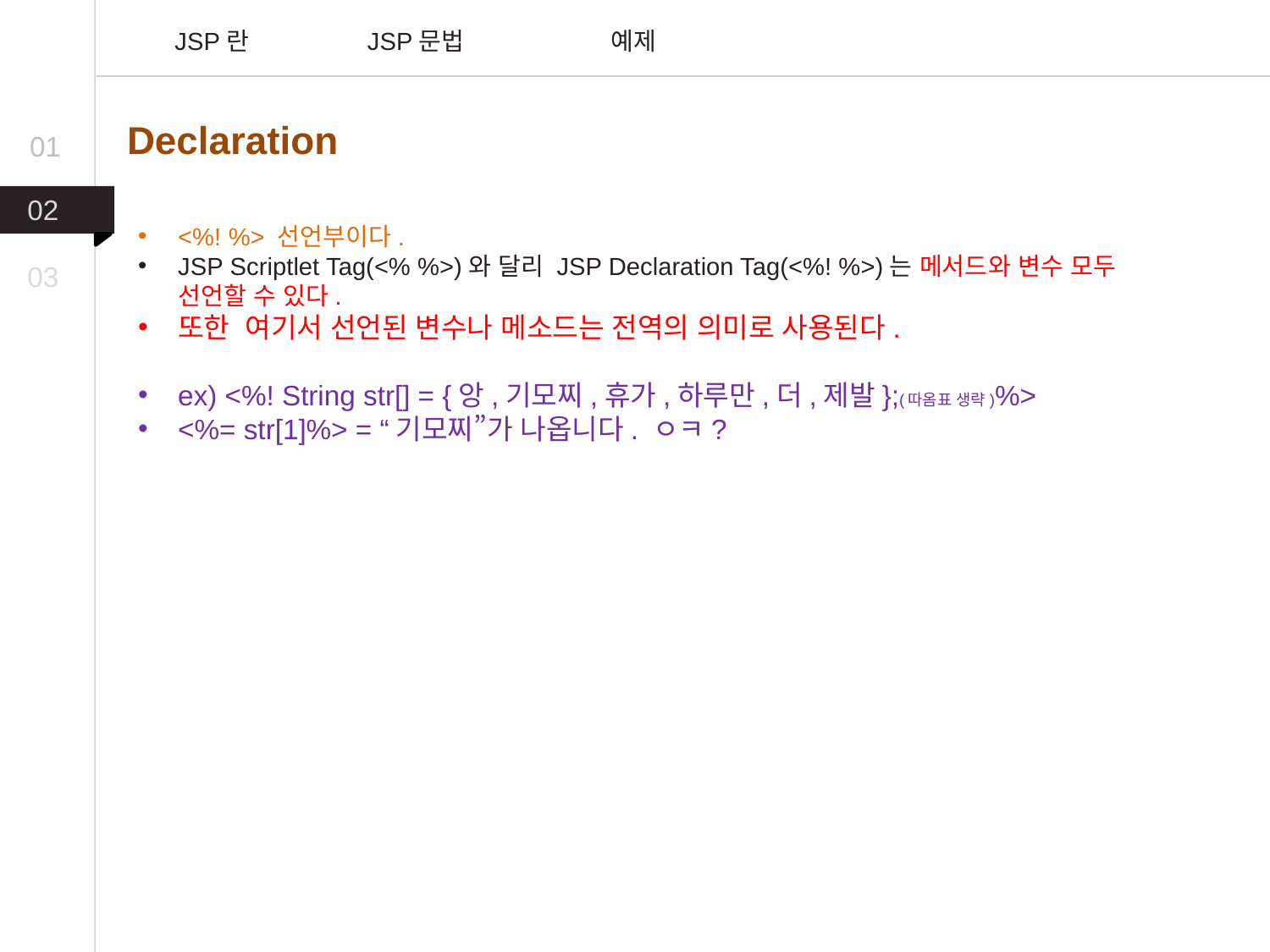

JSP란
JSP문법
예제

Declaration
01

02
<%! %> 선언부이다.
JSP Scriptlet Tag(<% %>)와 달리 JSP Declaration Tag(<%! %>)는 메서드와 변수 모두 선언할 수 있다.
또한  여기서 선언된 변수나 메소드는 전역의 의미로 사용된다.

ex) <%! String str[] = {앙,기모찌,휴가,하루만,더,제발};(따옴표 생략)%>
<%= str[1]%> = “기모찌”가 나옵니다. ㅇㅋ?

03